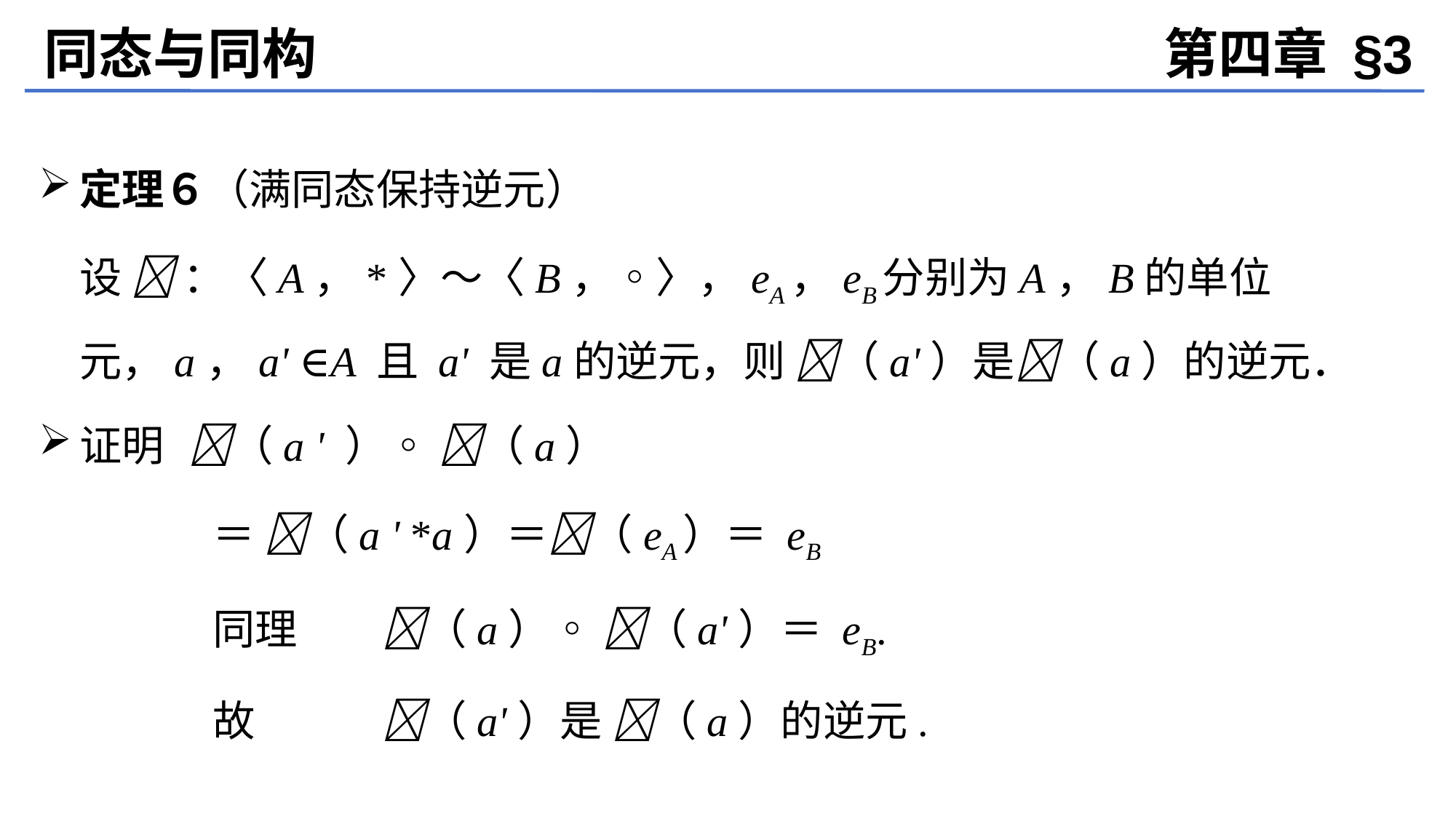

同态与同构
第四章 §3
定理６（满同态保持逆元）
	设 ϕ ：〈A，*〉～〈B，◦〉，eA，eB分别为A，B的单位元，a，a' ∈A 且 a' 是a的逆元，则 ϕ（a'）是ϕ（a）的逆元．
证明	ϕ（a ' ）◦ ϕ（a）
	             ＝ ϕ（a ' *a）＝ϕ（eA）＝ eB
	             同理　　ϕ（a）◦ ϕ（a'）＝ eB.
	             故　　　ϕ（a'）是 ϕ（a）的逆元.